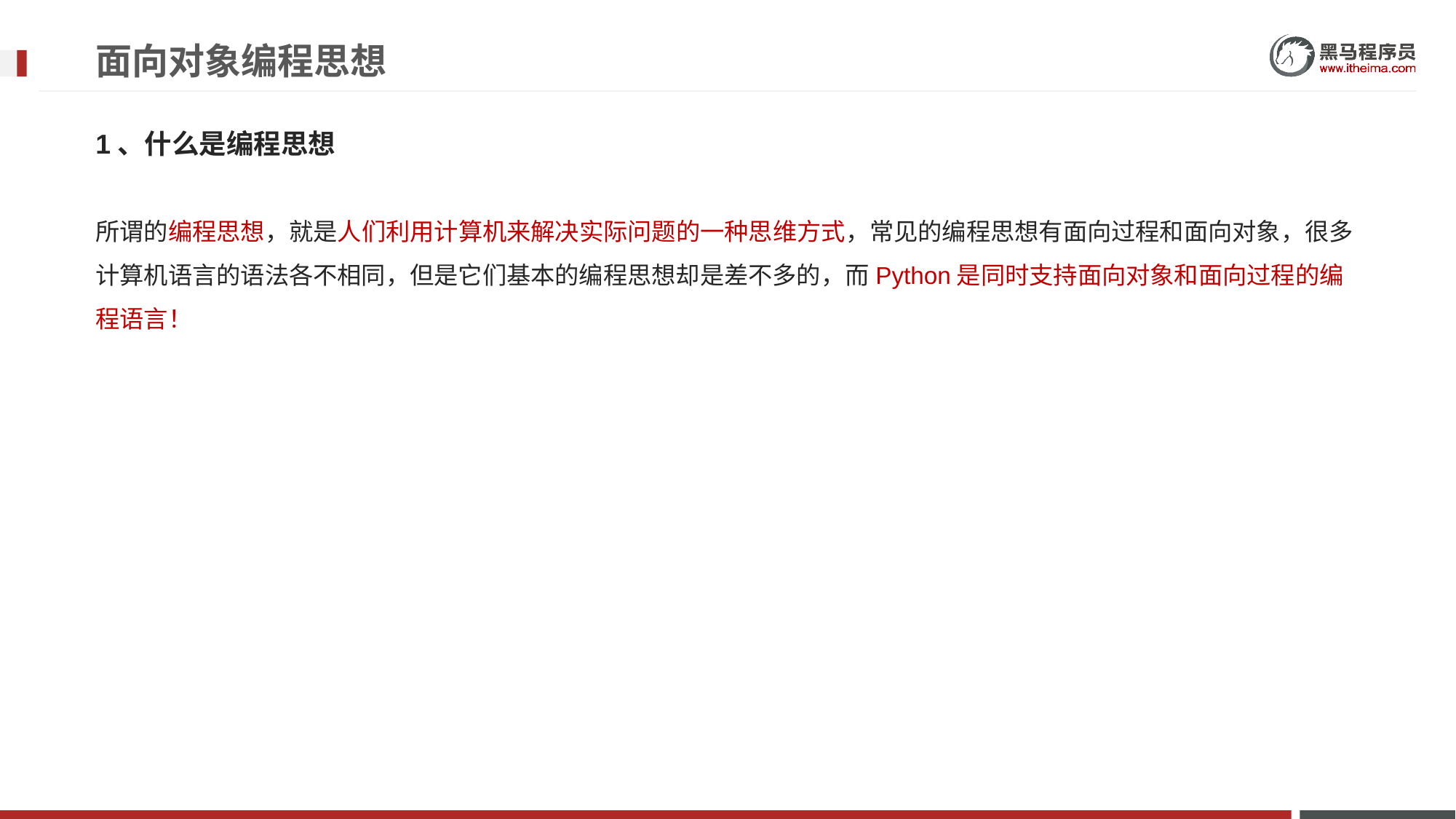

# 面向对象编程思想
1、什么是编程思想
所谓的编程思想，就是人们利用计算机来解决实际问题的一种思维方式，常见的编程思想有面向过程和面向对象，很多计算机语言的语法各不相同，但是它们基本的编程思想却是差不多的，而Python是同时支持面向对象和面向过程的编程语言！